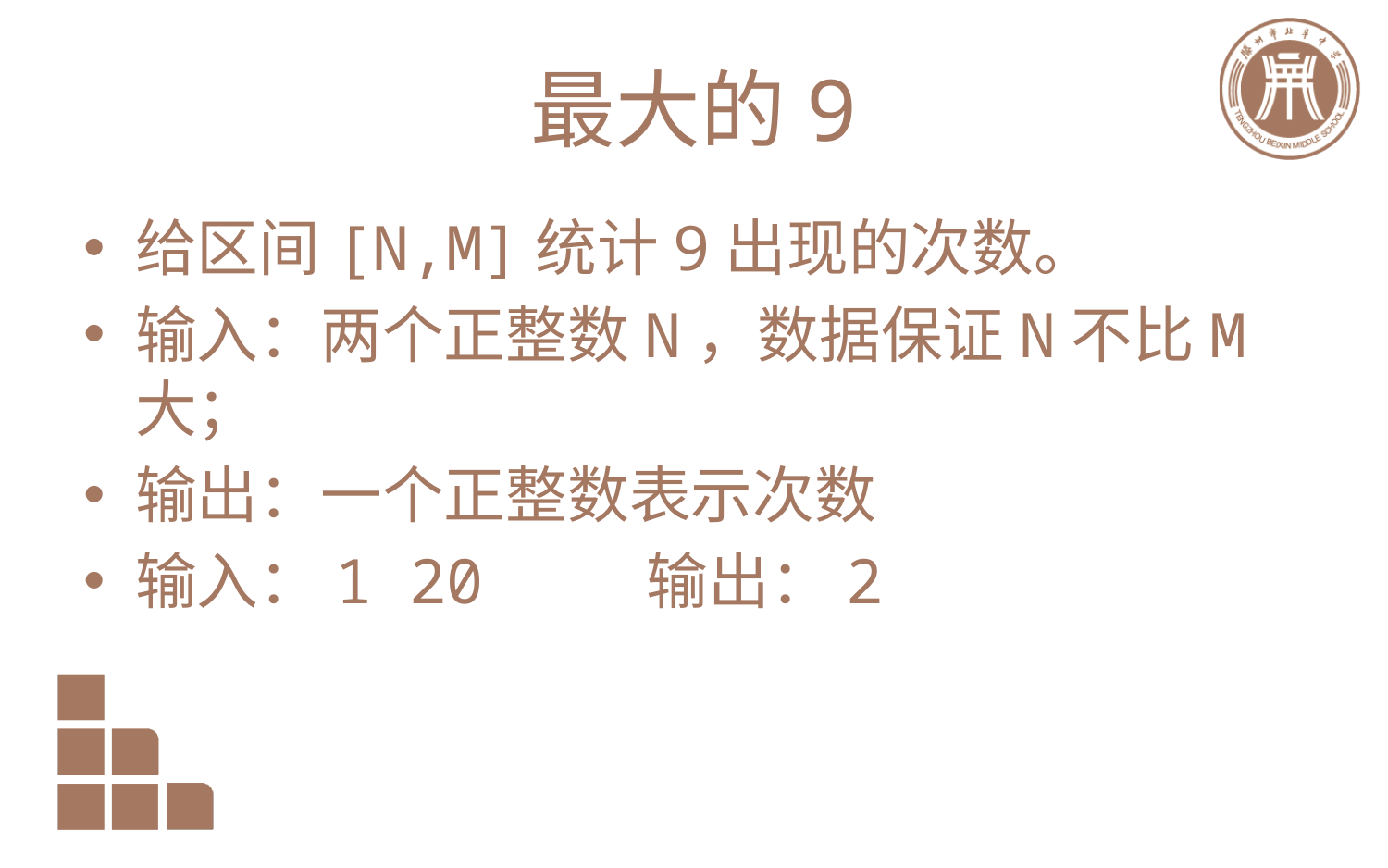

# 最大的9
给区间[N,M]统计9出现的次数。
输入：两个正整数N，数据保证N不比M大；
输出：一个正整数表示次数
输入：1 20    输出：2